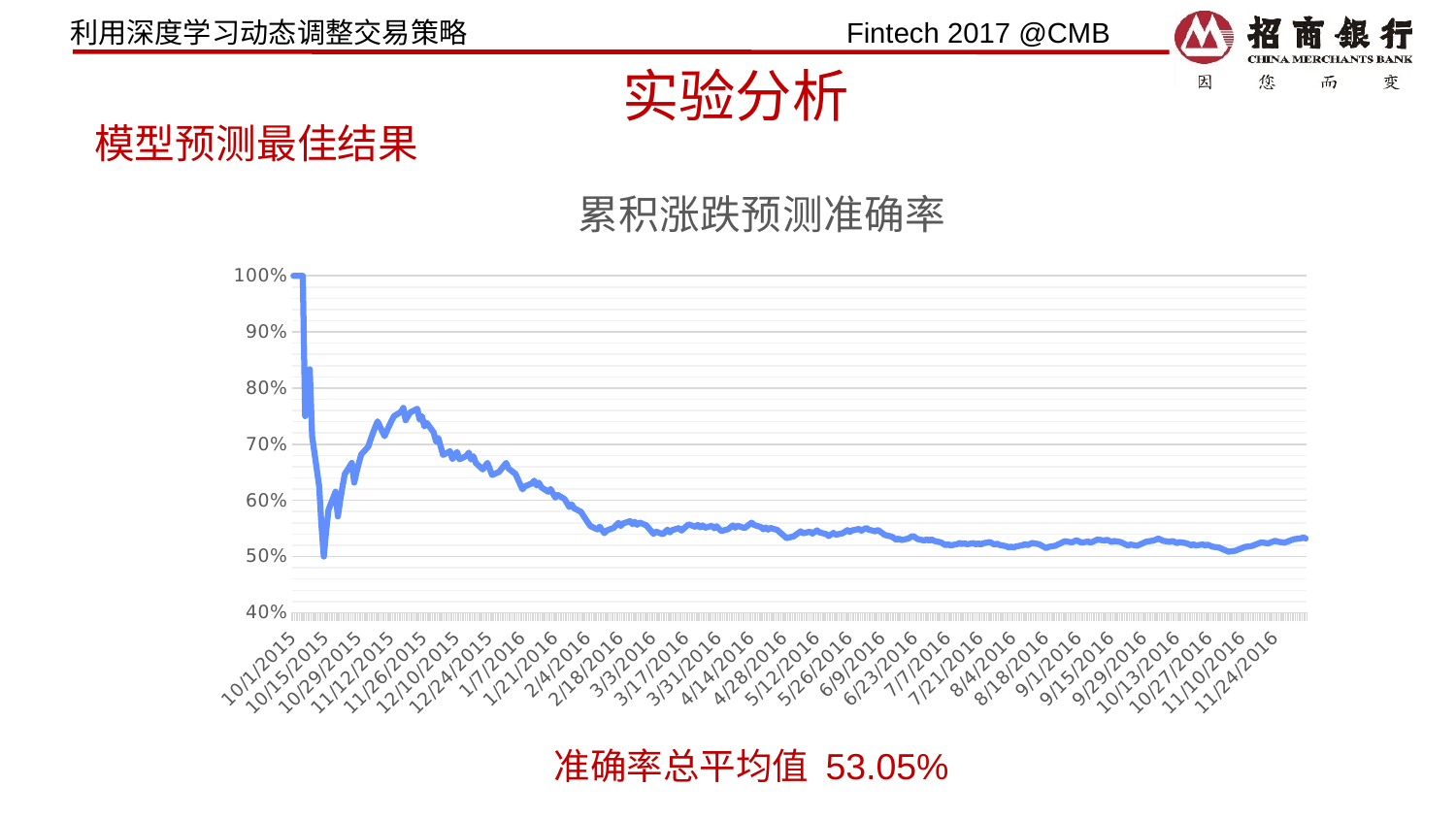

# 实验分析
模型预测最佳结果

### Chart: 累积涨跌预测准确率

| Category | 准确率 |
|---|---|
| 42278 | 1.0 |
| 42279 | 1.0 |
| 42282 | 1.0 |
| 42283 | 0.75 |
| 42284 | 0.8 |
| 42285 | 0.8333333333333334 |
| 42286 | 0.7142857142857143 |
| 42289 | 0.625 |
| 42290 | 0.5555555555555556 |
| 42291 | 0.5 |
| 42292 | 0.5454545454545454 |
| 42293 | 0.5833333333333334 |
| 42296 | 0.6153846153846154 |
| 42297 | 0.5714285714285714 |
| 42298 | 0.6 |
| 42299 | 0.625 |
| 42300 | 0.6470588235294118 |
| 42303 | 0.6666666666666666 |
| 42304 | 0.631578947368421 |
| 42305 | 0.65 |
| 42306 | 0.6666666666666666 |
| 42307 | 0.6818181818181818 |
| 42310 | 0.6956521739130435 |
| 42311 | 0.7083333333333334 |
| 42312 | 0.72 |
| 42313 | 0.7307692307692307 |
| 42314 | 0.7407407407407407 |
| 42317 | 0.7142857142857143 |
| 42318 | 0.7241379310344828 |
| 42319 | 0.7333333333333333 |
| 42320 | 0.7419354838709677 |
| 42321 | 0.75 |
| 42324 | 0.7575757575757576 |
| 42325 | 0.7647058823529411 |
| 42326 | 0.7428571428571429 |
| 42327 | 0.75 |
| 42328 | 0.7567567567567568 |
| 42331 | 0.7631578947368421 |
| 42332 | 0.7435897435897436 |
| 42333 | 0.75 |
| 42334 | 0.7317073170731707 |
| 42335 | 0.7380952380952381 |
| 42338 | 0.7209302325581395 |
| 42339 | 0.7045454545454546 |
| 42340 | 0.7111111111111111 |
| 42341 | 0.6956521739130435 |
| 42342 | 0.6808510638297872 |
| 42345 | 0.6875 |
| 42346 | 0.673469387755102 |
| 42347 | 0.68 |
| 42348 | 0.6862745098039216 |
| 42349 | 0.6730769230769231 |
| 42352 | 0.6792452830188679 |
| 42353 | 0.6851851851851852 |
| 42354 | 0.6727272727272727 |
| 42355 | 0.6785714285714286 |
| 42356 | 0.6666666666666666 |
| 42359 | 0.6551724137931034 |
| 42360 | 0.6610169491525424 |
| 42361 | 0.6666666666666666 |
| 42362 | 0.6557377049180327 |
| 42363 | 0.6451612903225806 |
| 42366 | 0.6507936507936508 |
| 42367 | 0.65625 |
| 42368 | 0.6615384615384615 |
| 42369 | 0.6666666666666666 |
| 42370 | 0.6567164179104478 |
| 42373 | 0.6470588235294118 |
| 42374 | 0.6376811594202898 |
| 42375 | 0.6285714285714286 |
| 42376 | 0.6197183098591549 |
| 42377 | 0.625 |
| 42380 | 0.6301369863013698 |
| 42381 | 0.6351351351351351 |
| 42382 | 0.6266666666666667 |
| 42383 | 0.631578947368421 |
| 42384 | 0.6233766233766234 |
| 42387 | 0.6153846153846154 |
| 42388 | 0.620253164556962 |
| 42389 | 0.6125 |
| 42390 | 0.6049382716049383 |
| 42391 | 0.6097560975609756 |
| 42394 | 0.6024096385542169 |
| 42395 | 0.5952380952380952 |
| 42396 | 0.5882352941176471 |
| 42397 | 0.5930232558139535 |
| 42398 | 0.5862068965517241 |
| 42401 | 0.5795454545454546 |
| 42402 | 0.5730337078651685 |
| 42403 | 0.5666666666666667 |
| 42404 | 0.5604395604395604 |
| 42405 | 0.5543478260869565 |
| 42408 | 0.5483870967741935 |
| 42409 | 0.5531914893617021 |
| 42410 | 0.5473684210526316 |
| 42411 | 0.5416666666666666 |
| 42412 | 0.5463917525773195 |
| 42415 | 0.5510204081632653 |
| 42416 | 0.5555555555555556 |
| 42417 | 0.56 |
| 42418 | 0.5544554455445545 |
| 42419 | 0.5588235294117647 |
| 42422 | 0.5631067961165048 |
| 42423 | 0.5576923076923077 |
| 42424 | 0.5619047619047619 |
| 42425 | 0.5566037735849056 |
| 42426 | 0.5607476635514018 |
| 42429 | 0.5555555555555556 |
| 42430 | 0.5504587155963303 |
| 42431 | 0.5454545454545454 |
| 42432 | 0.5405405405405406 |
| 42433 | 0.5446428571428571 |
| 42436 | 0.5398230088495575 |
| 42437 | 0.543859649122807 |
| 42438 | 0.5478260869565217 |
| 42439 | 0.5431034482758621 |
| 42440 | 0.5470085470085471 |
| 42443 | 0.5508474576271186 |
| 42444 | 0.5462184873949579 |
| 42445 | 0.55 |
| 42446 | 0.5537190082644629 |
| 42447 | 0.5573770491803278 |
| 42450 | 0.5528455284552846 |
| 42451 | 0.5564516129032258 |
| 42452 | 0.552 |
| 42453 | 0.5555555555555556 |
| 42454 | 0.5511811023622047 |
| 42457 | 0.5546875 |
| 42458 | 0.5503875968992248 |
| 42459 | 0.5538461538461539 |
| 42460 | 0.549618320610687 |
| 42461 | 0.5454545454545454 |
| 42464 | 0.5488721804511278 |
| 42465 | 0.5522388059701493 |
| 42466 | 0.5555555555555556 |
| 42467 | 0.5514705882352942 |
| 42468 | 0.5547445255474452 |
| 42471 | 0.5507246376811594 |
| 42472 | 0.5539568345323741 |
| 42473 | 0.5571428571428572 |
| 42474 | 0.5602836879432624 |
| 42475 | 0.5563380281690141 |
| 42478 | 0.5524475524475524 |
| 42479 | 0.5486111111111112 |
| 42480 | 0.5517241379310345 |
| 42481 | 0.547945205479452 |
| 42482 | 0.5510204081632653 |
| 42485 | 0.5472972972972973 |
| 42486 | 0.5436241610738255 |
| 42487 | 0.54 |
| 42488 | 0.5364238410596026 |
| 42489 | 0.5328947368421053 |
| 42492 | 0.5359477124183006 |
| 42493 | 0.538961038961039 |
| 42494 | 0.5419354838709678 |
| 42495 | 0.5448717948717948 |
| 42496 | 0.5414012738853503 |
| 42499 | 0.5443037974683544 |
| 42500 | 0.5408805031446541 |
| 42501 | 0.54375 |
| 42502 | 0.546583850931677 |
| 42503 | 0.5432098765432098 |
| 42506 | 0.5398773006134969 |
| 42507 | 0.5365853658536586 |
| 42508 | 0.5393939393939394 |
| 42509 | 0.5421686746987951 |
| 42510 | 0.5389221556886228 |
| 42513 | 0.5416666666666666 |
| 42514 | 0.5443786982248521 |
| 42515 | 0.5470588235294118 |
| 42516 | 0.543859649122807 |
| 42517 | 0.5465116279069767 |
| 42520 | 0.5491329479768786 |
| 42521 | 0.5459770114942529 |
| 42522 | 0.5485714285714286 |
| 42523 | 0.5511363636363636 |
| 42524 | 0.5480225988700564 |
| 42527 | 0.5449438202247191 |
| 42528 | 0.547486033519553 |
| 42529 | 0.5444444444444444 |
| 42530 | 0.5414364640883977 |
| 42531 | 0.5384615384615384 |
| 42534 | 0.5355191256830601 |
| 42535 | 0.532608695652174 |
| 42536 | 0.5297297297297298 |
| 42537 | 0.532258064516129 |
| 42538 | 0.5294117647058824 |
| 42541 | 0.5319148936170213 |
| 42542 | 0.5343915343915344 |
| 42543 | 0.5368421052631579 |
| 42544 | 0.5340314136125655 |
| 42545 | 0.53125 |
| 42548 | 0.5284974093264249 |
| 42549 | 0.5309278350515464 |
| 42550 | 0.5282051282051282 |
| 42551 | 0.5306122448979592 |
| 42552 | 0.5279187817258884 |
| 42555 | 0.5252525252525253 |
| 42556 | 0.5226130653266332 |
| 42557 | 0.52 |
| 42558 | 0.5223880597014925 |
| 42559 | 0.5198019801980198 |
| 42562 | 0.5221674876847291 |
| 42563 | 0.5245098039215687 |
| 42564 | 0.5219512195121951 |
| 42565 | 0.5242718446601942 |
| 42566 | 0.5217391304347826 |
| 42569 | 0.5240384615384616 |
| 42570 | 0.5215311004784688 |
| 42571 | 0.5238095238095238 |
| 42572 | 0.5213270142180095 |
| 42573 | 0.5235849056603774 |
| 42576 | 0.5258215962441315 |
| 42577 | 0.5233644859813084 |
| 42578 | 0.5209302325581395 |
| 42579 | 0.5231481481481481 |
| 42580 | 0.5207373271889401 |
| 42583 | 0.518348623853211 |
| 42584 | 0.5159817351598174 |
| 42585 | 0.5181818181818182 |
| 42586 | 0.5158371040723982 |
| 42587 | 0.5180180180180181 |
| 42590 | 0.5201793721973094 |
| 42591 | 0.5223214285714286 |
| 42592 | 0.52 |
| 42593 | 0.5221238938053098 |
| 42594 | 0.5242290748898678 |
| 42597 | 0.5219298245614035 |
| 42598 | 0.519650655021834 |
| 42599 | 0.5173913043478261 |
| 42600 | 0.5151515151515151 |
| 42601 | 0.5172413793103449 |
| 42604 | 0.51931330472103 |
| 42605 | 0.5213675213675214 |
| 42606 | 0.5234042553191489 |
| 42607 | 0.5254237288135594 |
| 42608 | 0.5274261603375527 |
| 42611 | 0.5252100840336135 |
| 42612 | 0.5271966527196653 |
| 42613 | 0.5291666666666667 |
| 42614 | 0.5269709543568465 |
| 42615 | 0.5247933884297521 |
| 42618 | 0.5267489711934157 |
| 42619 | 0.5245901639344263 |
| 42620 | 0.5265306122448979 |
| 42621 | 0.5284552845528455 |
| 42622 | 0.5303643724696356 |
| 42625 | 0.5282258064516129 |
| 42626 | 0.5301204819277109 |
| 42627 | 0.528 |
| 42628 | 0.5258964143426295 |
| 42629 | 0.5277777777777778 |
| 42632 | 0.525691699604743 |
| 42633 | 0.5236220472440944 |
| 42634 | 0.5215686274509804 |
| 42635 | 0.51953125 |
| 42636 | 0.5214007782101168 |
| 42639 | 0.5193798449612403 |
| 42640 | 0.5212355212355212 |
| 42641 | 0.5230769230769231 |
| 42642 | 0.524904214559387 |
| 42643 | 0.5267175572519084 |
| 42646 | 0.5285171102661597 |
| 42647 | 0.5303030303030303 |
| 42648 | 0.5320754716981132 |
| 42649 | 0.5300751879699248 |
| 42650 | 0.5280898876404494 |
| 42653 | 0.5261194029850746 |
| 42654 | 0.5278810408921933 |
| 42655 | 0.5259259259259259 |
| 42656 | 0.5239852398523985 |
| 42657 | 0.5257352941176471 |
| 42660 | 0.5238095238095238 |
| 42661 | 0.5218978102189781 |
| 42662 | 0.52 |
| 42663 | 0.5217391304347826 |
| 42664 | 0.51985559566787 |
| 42667 | 0.5215827338129496 |
| 42668 | 0.5197132616487455 |
| 42669 | 0.5214285714285715 |
| 42670 | 0.5195729537366548 |
| 42671 | 0.5177304964539007 |
| 42674 | 0.5159010600706714 |
| 42675 | 0.5140845070422535 |
| 42676 | 0.512280701754386 |
| 42677 | 0.5104895104895105 |
| 42678 | 0.5087108013937283 |
| 42681 | 0.5104166666666666 |
| 42682 | 0.5121107266435986 |
| 42683 | 0.5137931034482759 |
| 42684 | 0.5154639175257731 |
| 42685 | 0.5171232876712328 |
| 42688 | 0.5187713310580204 |
| 42689 | 0.5204081632653061 |
| 42690 | 0.5220338983050847 |
| 42691 | 0.5236486486486487 |
| 42692 | 0.5252525252525253 |
| 42695 | 0.5234899328859061 |
| 42696 | 0.5250836120401338 |
| 42697 | 0.5266666666666666 |
| 42698 | 0.5282392026578073 |
| 42699 | 0.5264900662251656 |
| 42702 | 0.5247524752475248 |
| 42703 | 0.5263157894736842 |
| 42704 | 0.5278688524590164 |
| 42705 | 0.5294117647058824 |
| 42706 | 0.5309446254071661 |
| 42709 | 0.5324675324675324 |
| 42710 | 0.5339805825242718 |
| 42711 | 0.532258064516129 |
|  | 0.5305466237942122 |
准确率总平均值 53.05%